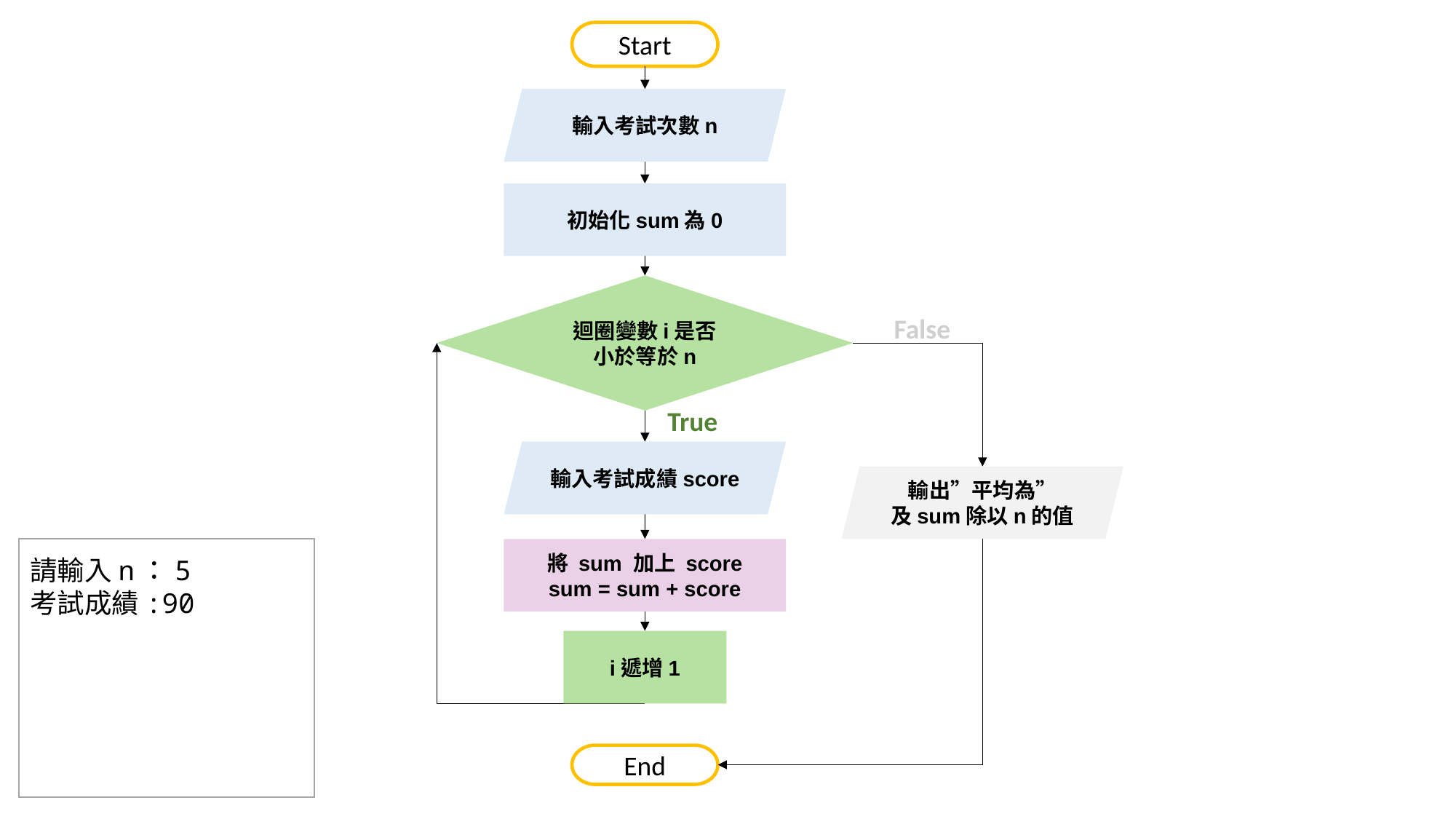

Start
輸入考試次數n
初始化sum為0
迴圈變數i是否
小於等於n
False
True
輸入考試成績score
輸出”平均為”
及sum除以n的值
請輸入n：5
考試成績:90

將 sum 加上 score
sum = sum + score
i遞增1
End